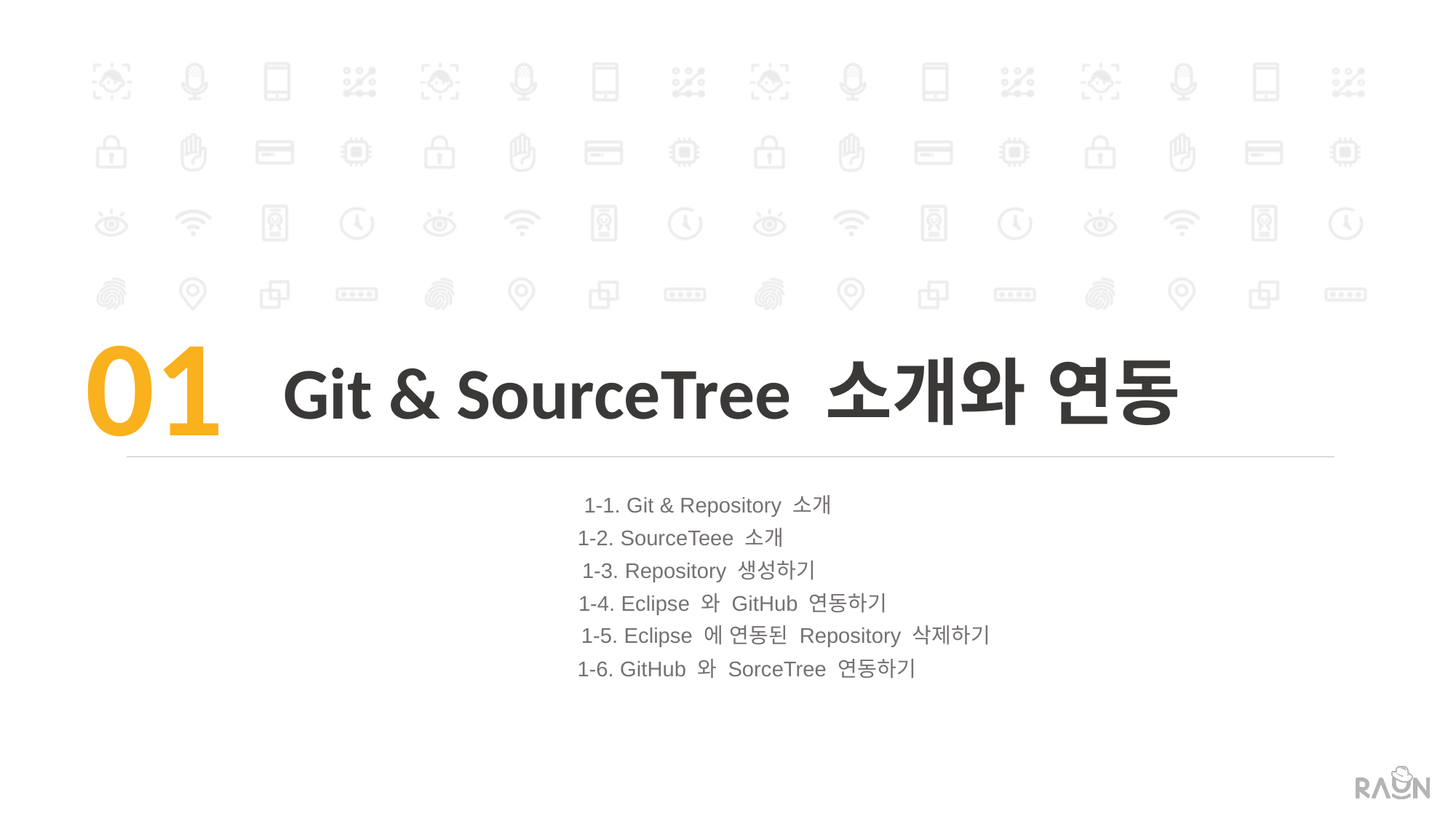

01
Git & SourceTree 소개와 연동
1-1. Git & Repository 소개
1-2. SourceTeee 소개
1-3. Repository 생성하기
1-4. Eclipse 와 GitHub 연동하기
1-5. Eclipse 에 연동된 Repository 삭제하기
1-6. GitHub 와 SorceTree 연동하기